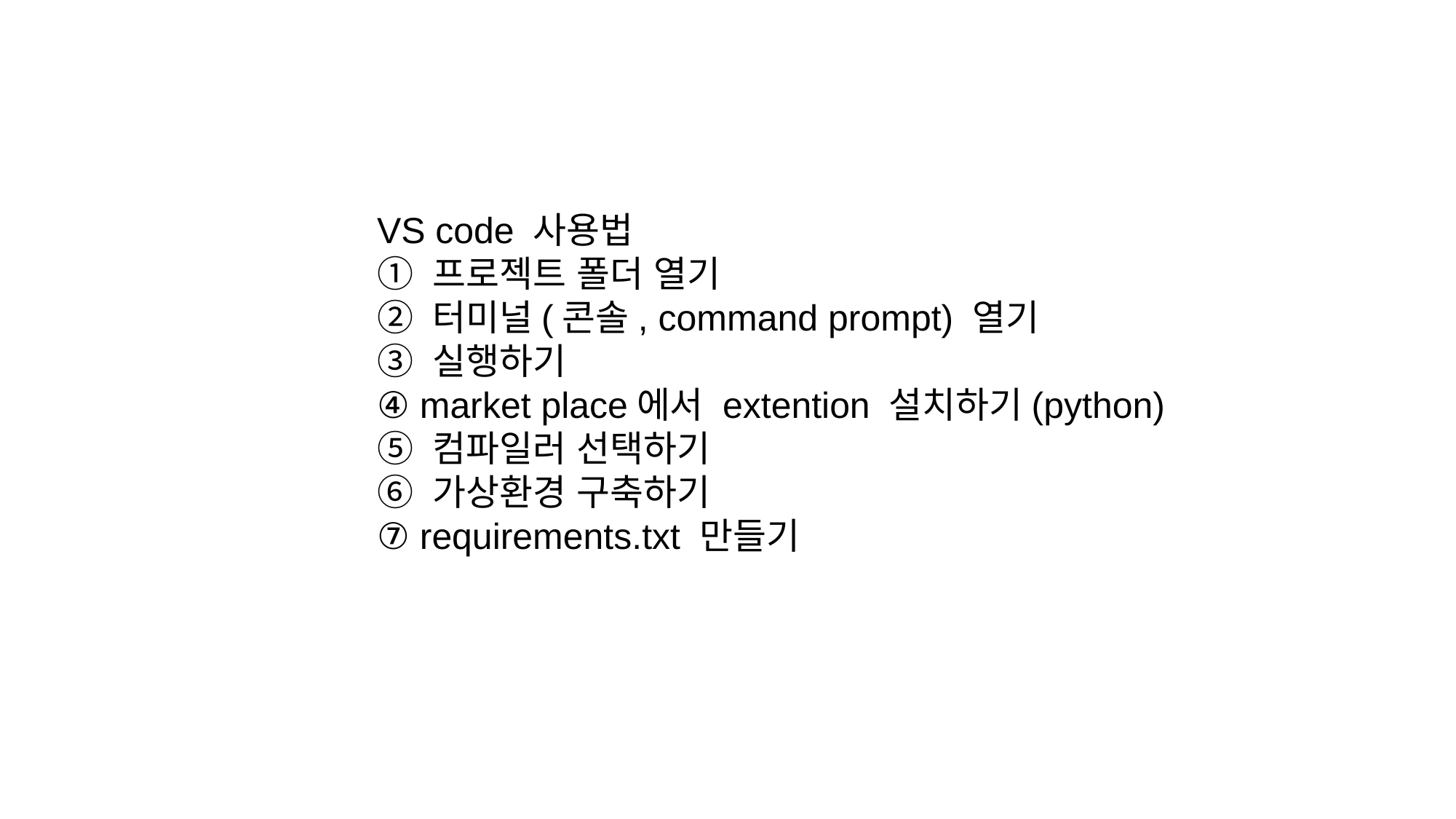

VS code 사용법
① 프로젝트 폴더 열기
② 터미널(콘솔, command prompt) 열기
③ 실행하기
④ market place에서 extention 설치하기(python)
⑤ 컴파일러 선택하기
⑥ 가상환경 구축하기
⑦ requirements.txt 만들기